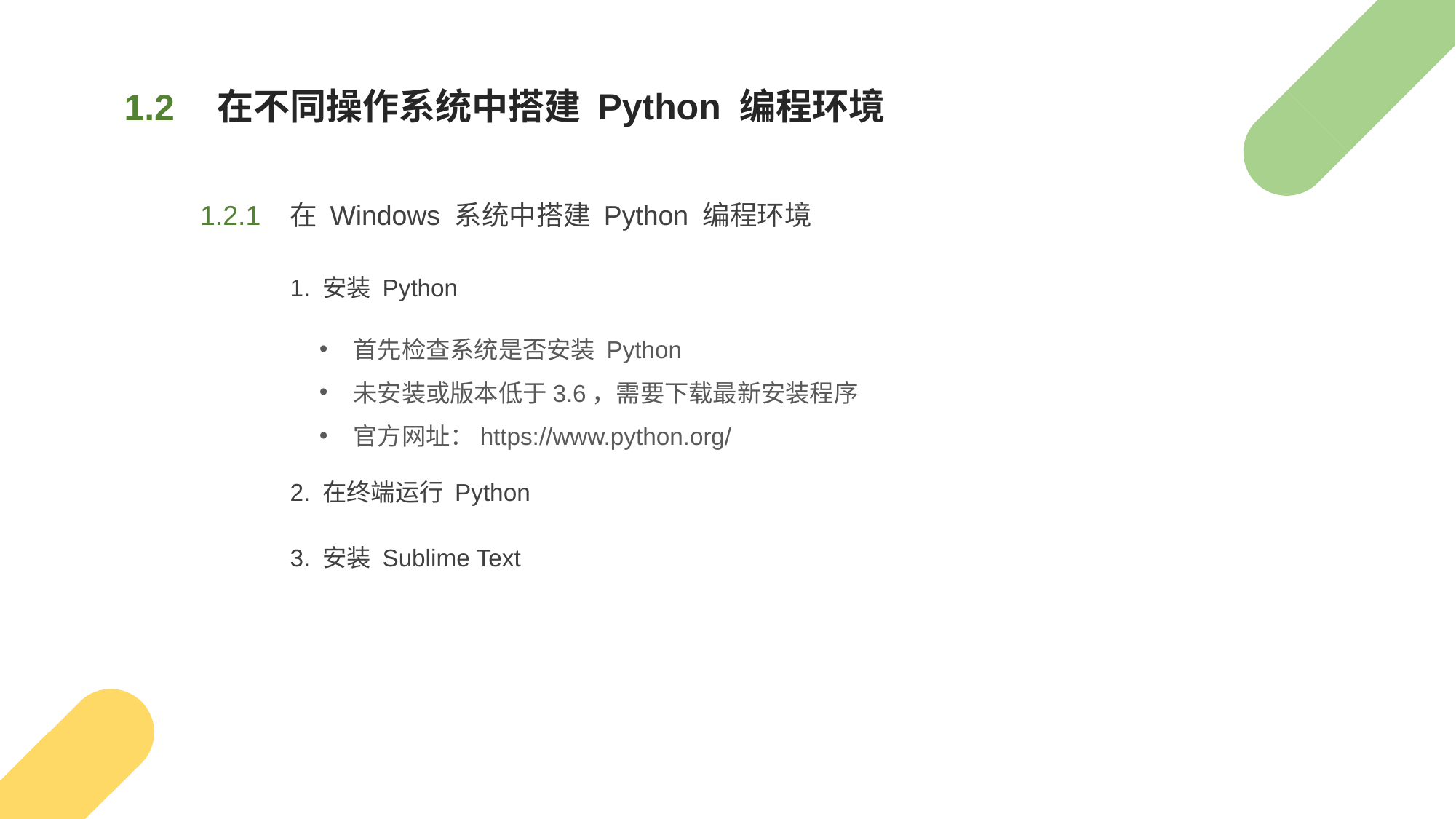

# 在不同操作系统中搭建 Python 编程环境
1.2
1.2.1
在 Windows 系统中搭建 Python 编程环境
1. 安装 Python
首先检查系统是否安装 Python
未安装或版本低于3.6，需要下载最新安装程序
官方网址：https://www.python.org/
2. 在终端运行 Python
3. 安装 Sublime Text